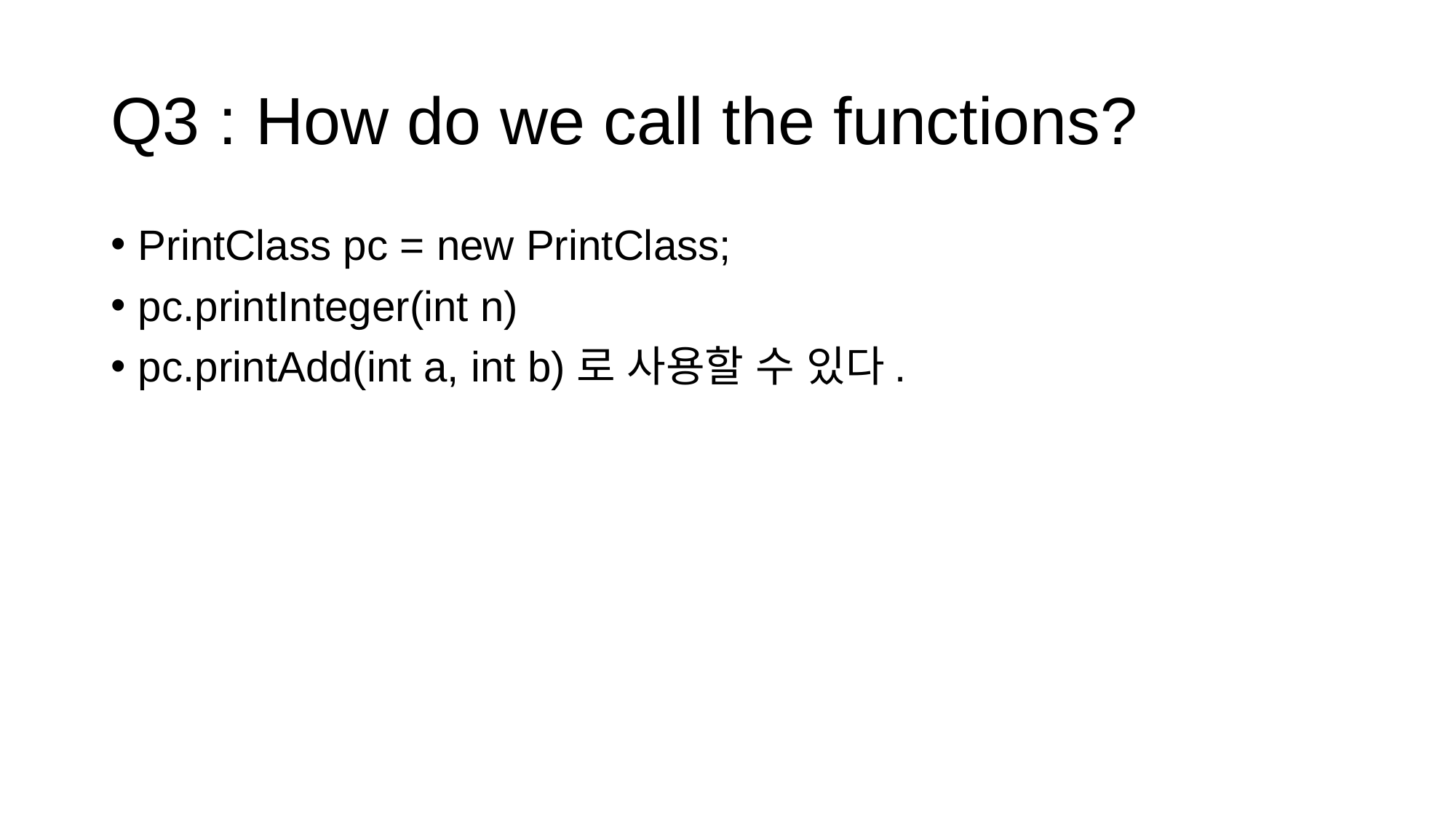

# Q3 : How do we call the functions?
PrintClass pc = new PrintClass;
pc.printInteger(int n)
pc.printAdd(int a, int b)로 사용할 수 있다.